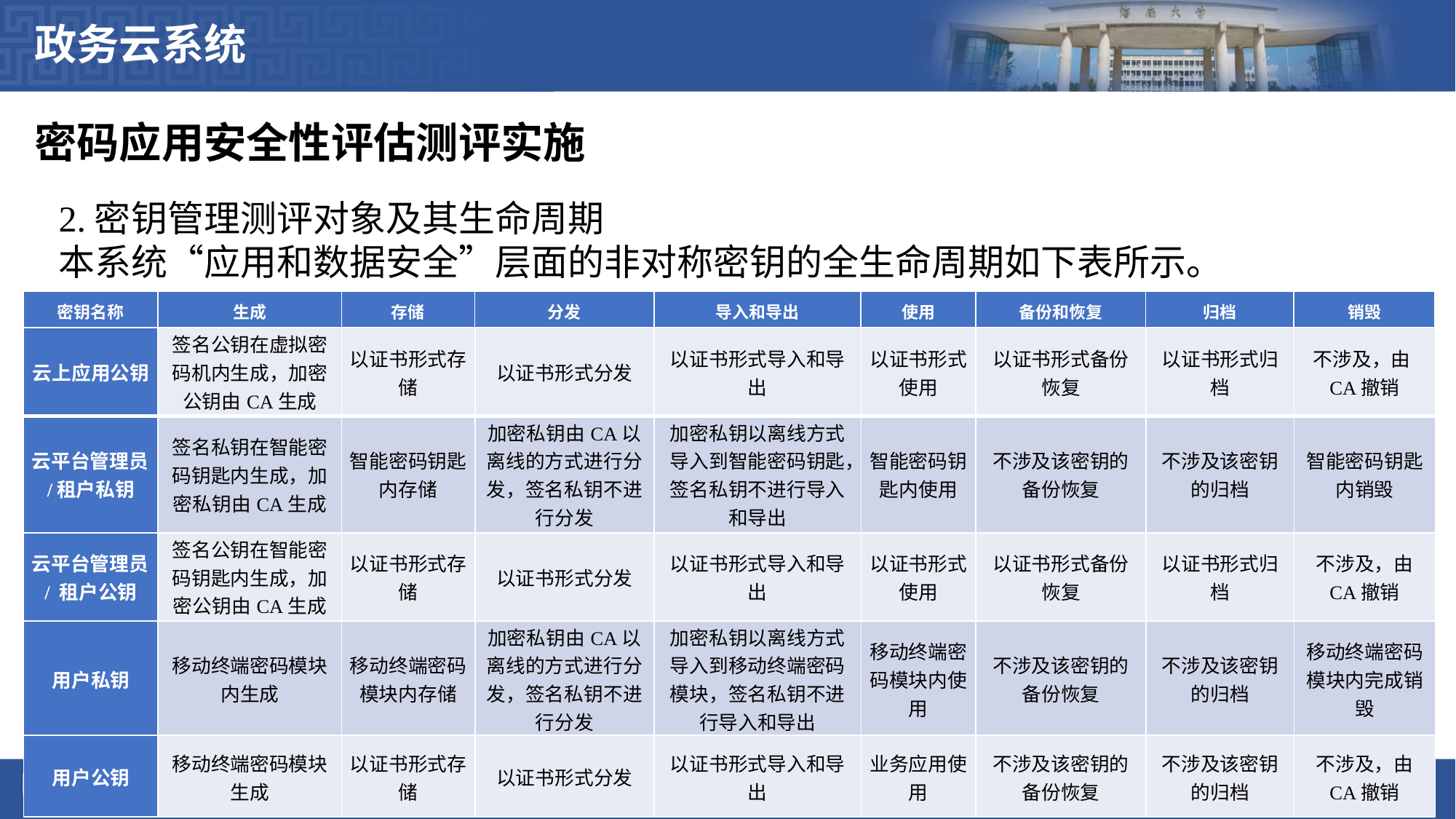

政务云系统
密码应用安全性评估测评实施
2.密钥管理测评对象及其生命周期
本系统“应用和数据安全”层面的非对称密钥的全生命周期如下表所示。

| 密钥名称 | 生成 | 存储 | 分发 | 导入和导出 | 使用 | 备份和恢复 | 归档 | 销毁 |
| --- | --- | --- | --- | --- | --- | --- | --- | --- |
| 云上应用公钥 | 签名公钥在虚拟密码机内生成，加密公钥由CA生成 | 以证书形式存储 | 以证书形式分发 | 以证书形式导入和导出 | 以证书形式使用 | 以证书形式备份恢复 | 以证书形式归档 | 不涉及，由CA撤销 |
| --- | --- | --- | --- | --- | --- | --- | --- | --- |
| 云平台管理员/租户私钥 | 签名私钥在智能密码钥匙内生成，加密私钥由CA生成 | 智能密码钥匙内存储 | 加密私钥由CA以离线的方式进行分发，签名私钥不进行分发 | 加密私钥以离线方式导入到智能密码钥匙，签名私钥不进行导入和导出 | 智能密码钥匙内使用 | 不涉及该密钥的备份恢复 | 不涉及该密钥的归档 | 智能密码钥匙内销毁 |
| 云平台管理员/ 租户公钥 | 签名公钥在智能密码钥匙内生成，加密公钥由CA生成 | 以证书形式存储 | 以证书形式分发 | 以证书形式导入和导出 | 以证书形式使用 | 以证书形式备份恢复 | 以证书形式归档 | 不涉及，由 CA撤销 |
| 用户私钥 | 移动终端密码模块内生成 | 移动终端密码模块内存储 | 加密私钥由CA以离线的方式进行分发，签名私钥不进行分发 | 加密私钥以离线方式导入到移动终端密码模块，签名私钥不进行导入和导出 | 移动终端密码模块内使用 | 不涉及该密钥的备份恢复 | 不涉及该密钥的归档 | 移动终端密码模块内完成销毁 |
| 用户公钥 | 移动终端密码模块生成 | 以证书形式存储 | 以证书形式分发 | 以证书形式导入和导出 | 业务应用使用 | 不涉及该密钥的备份恢复 | 不涉及该密钥的归档 | 不涉及，由 CA撤销 |
24